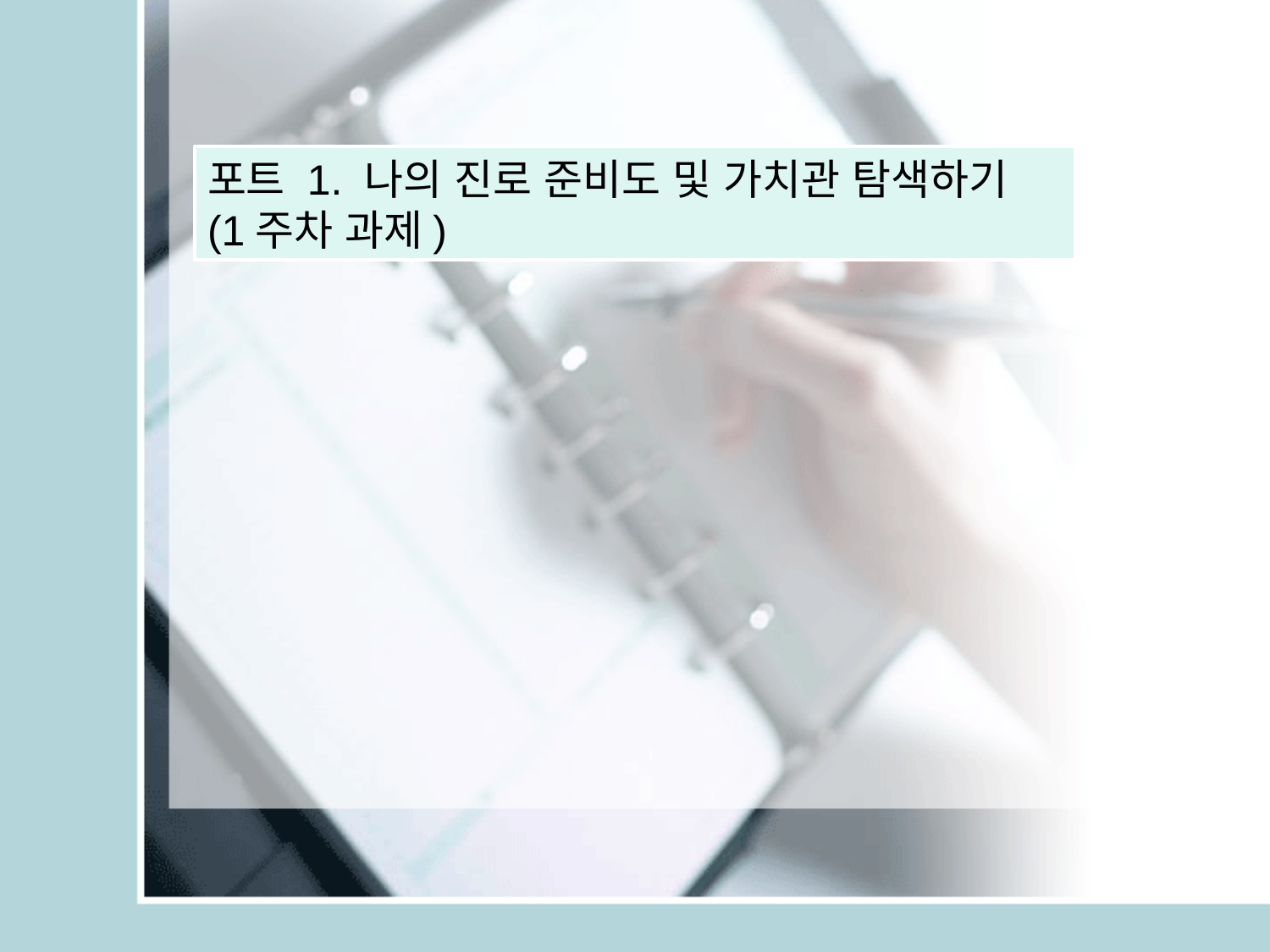

포트 1. 나의 진로 준비도 및 가치관 탐색하기 (1주차 과제)